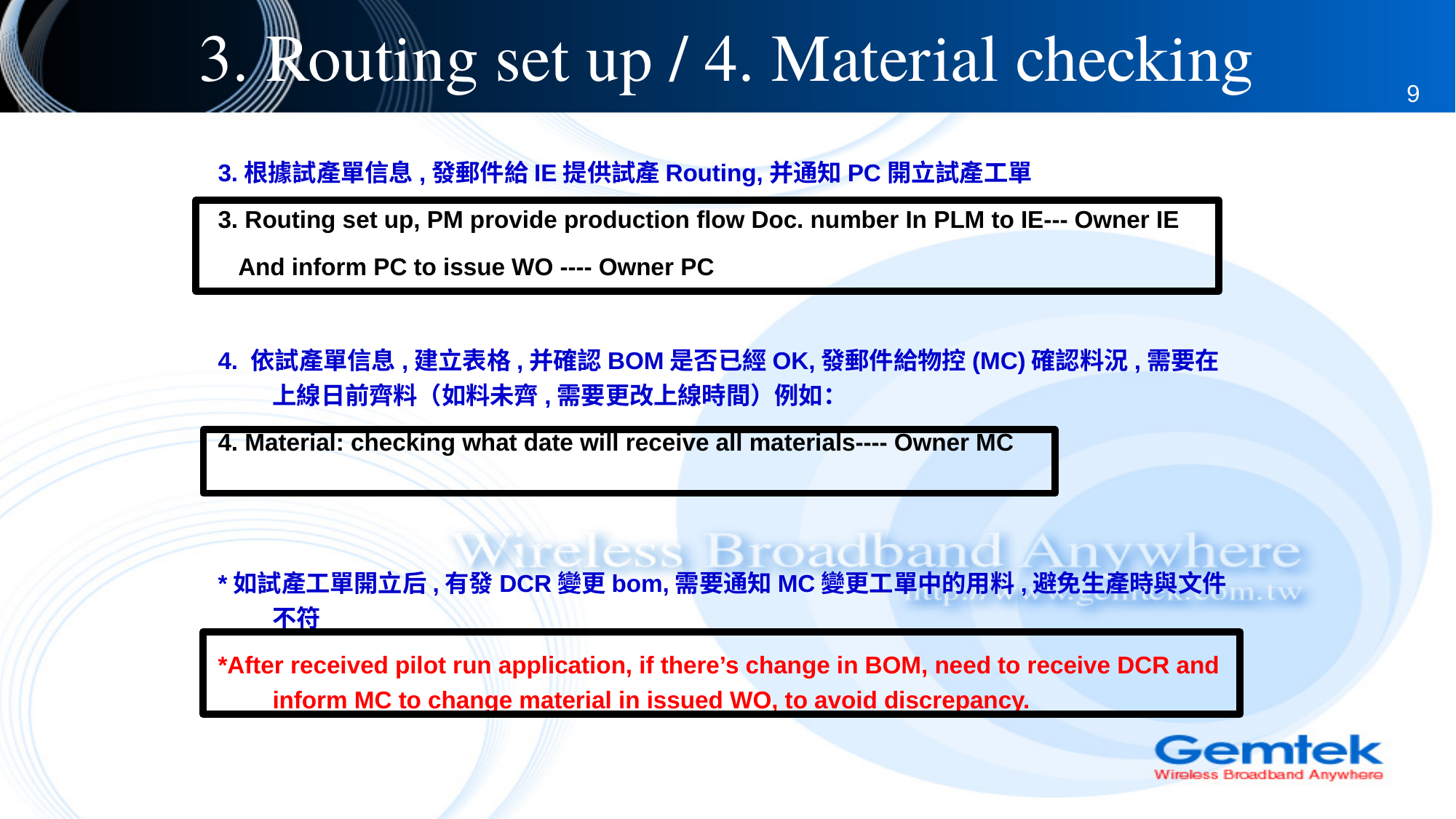

# 3. Routing set up / 4. Material checking
9

3.根據試產單信息,發郵件給IE提供試產Routing,并通知PC開立試產工單
3. Routing set up, PM provide production flow Doc. number In PLM to IE--- Owner IE
   And inform PC to issue WO ---- Owner PC

4. 依試產單信息,建立表格,并確認BOM是否已經OK,發郵件給物控(MC)確認料況,需要在上線日前齊料（如料未齊,需要更改上線時間）例如：
4. Material: checking what date will receive all materials---- Owner MC

*如試產工單開立后,有發DCR變更bom,需要通知MC變更工單中的用料,避免生產時與文件不符
*After received pilot run application, if there’s change in BOM, need to receive DCR and inform MC to change material in issued WO, to avoid discrepancy.